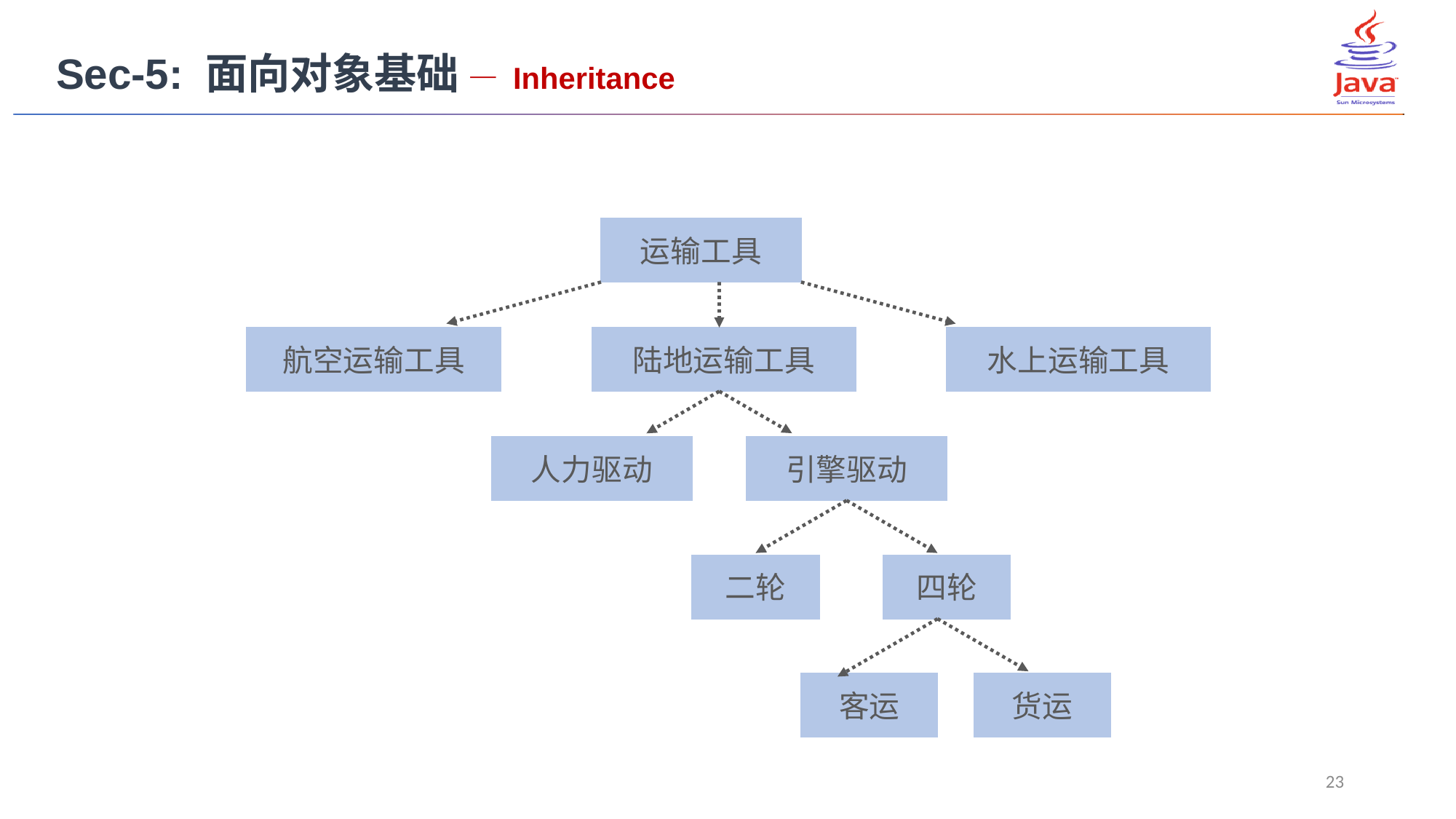

Sec-5: 面向对象基础 — Inheritance
运输工具

航空运输工具
陆地运输工具
水上运输工具

人力驱动
引擎驱动

二轮
四轮

客运
货运
23